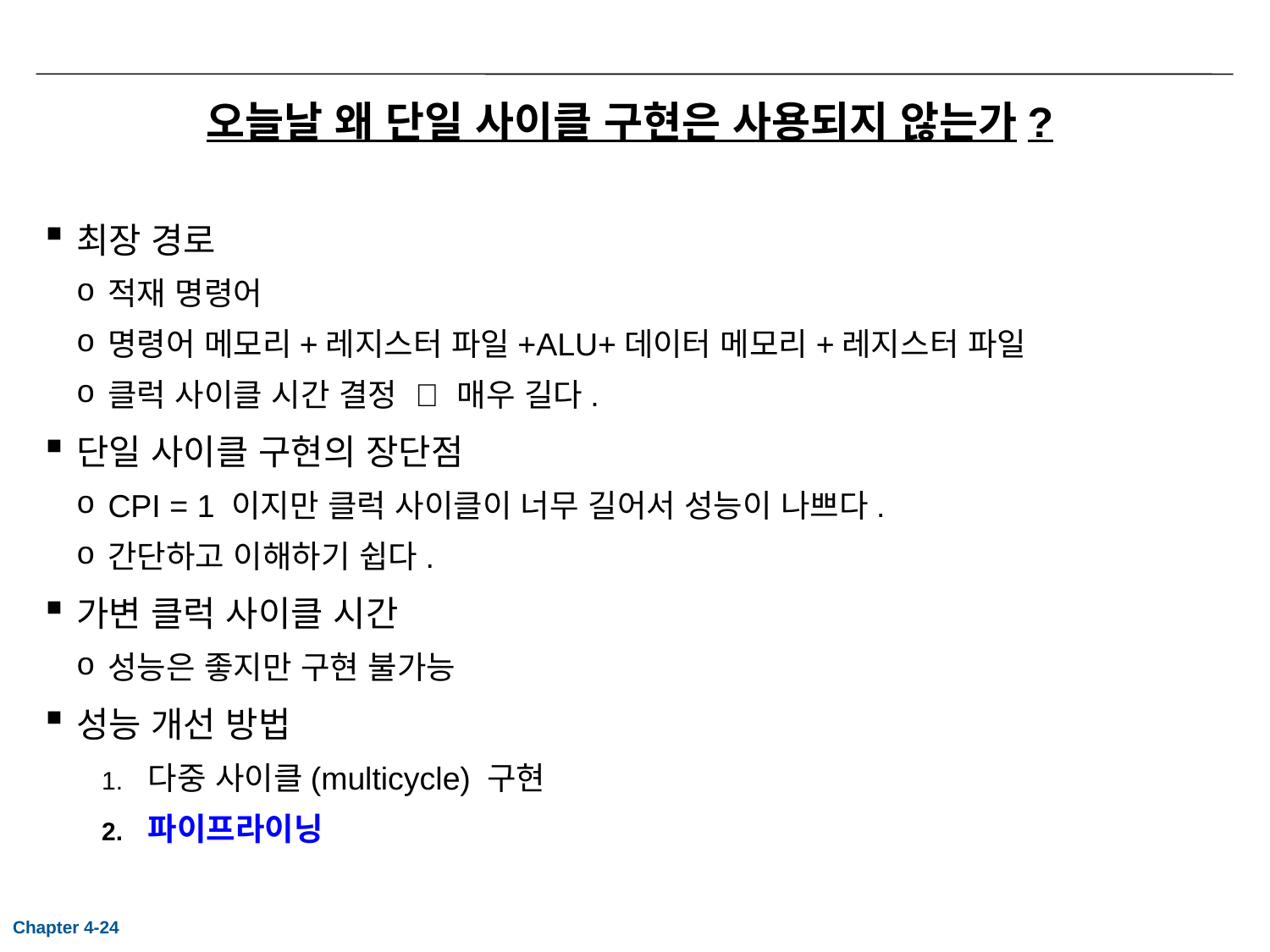

# 오늘날 왜 단일 사이클 구현은 사용되지 않는가?
최장 경로
적재 명령어
명령어 메모리+레지스터 파일+ALU+데이터 메모리+레지스터 파일
클럭 사이클 시간 결정  ⇒  매우 길다.
단일 사이클 구현의 장단점
CPI = 1 이지만 클럭 사이클이 너무 길어서 성능이 나쁘다.
간단하고 이해하기 쉽다.
가변 클럭 사이클 시간
성능은 좋지만 구현 불가능
성능 개선 방법
다중 사이클(multicycle) 구현
파이프라이닝
Chapter 4-24